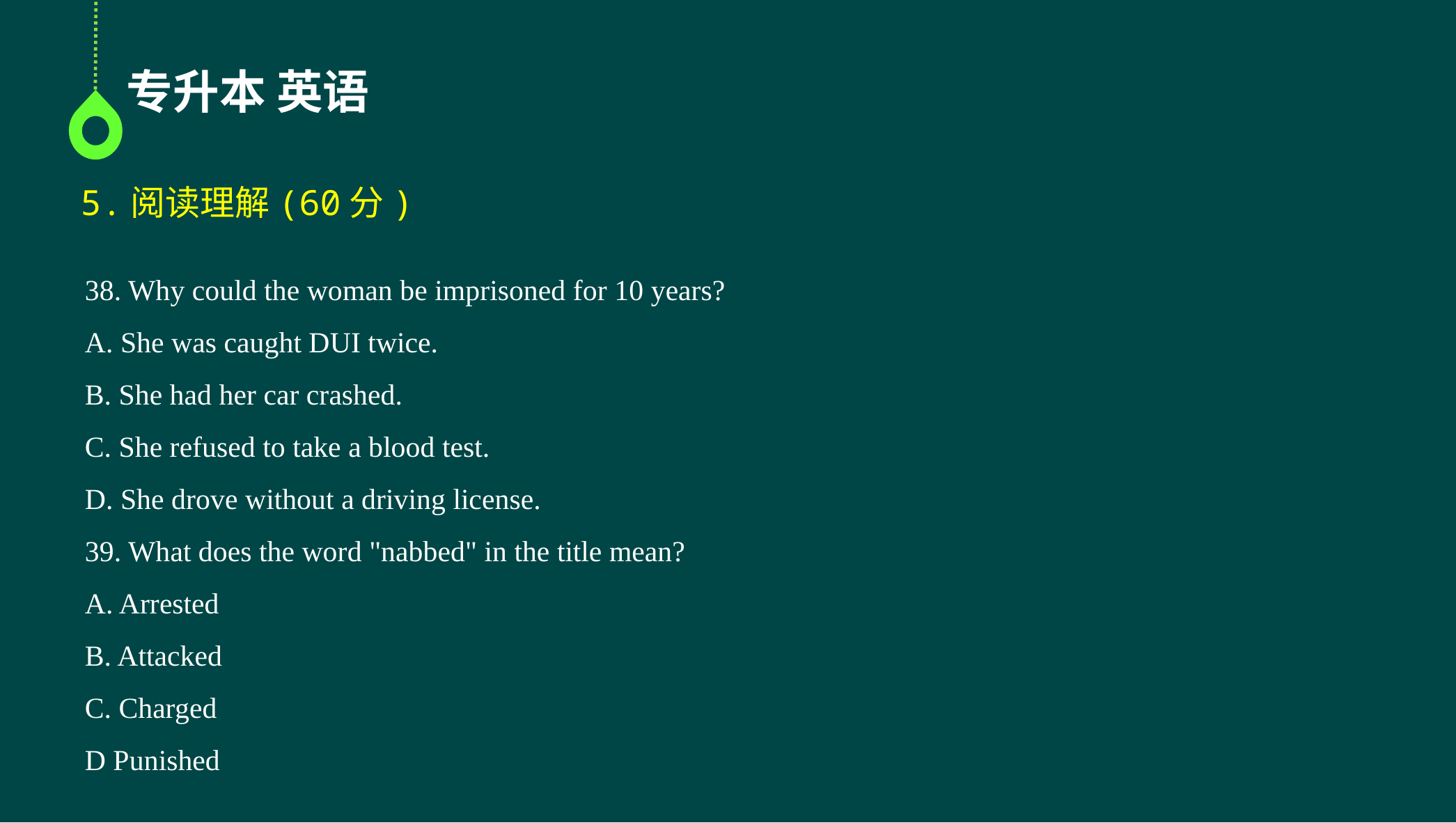

专升本 英语
5.阅读理解(60分)
38. Why could the woman be imprisoned for 10 years?
A. She was caught DUI twice.
B. She had her car crashed.
C. She refused to take a blood test.
D. She drove without a driving license.
39. What does the word "nabbed" in the title mean?
A. Arrested
B. Attacked
C. Charged
D Punished